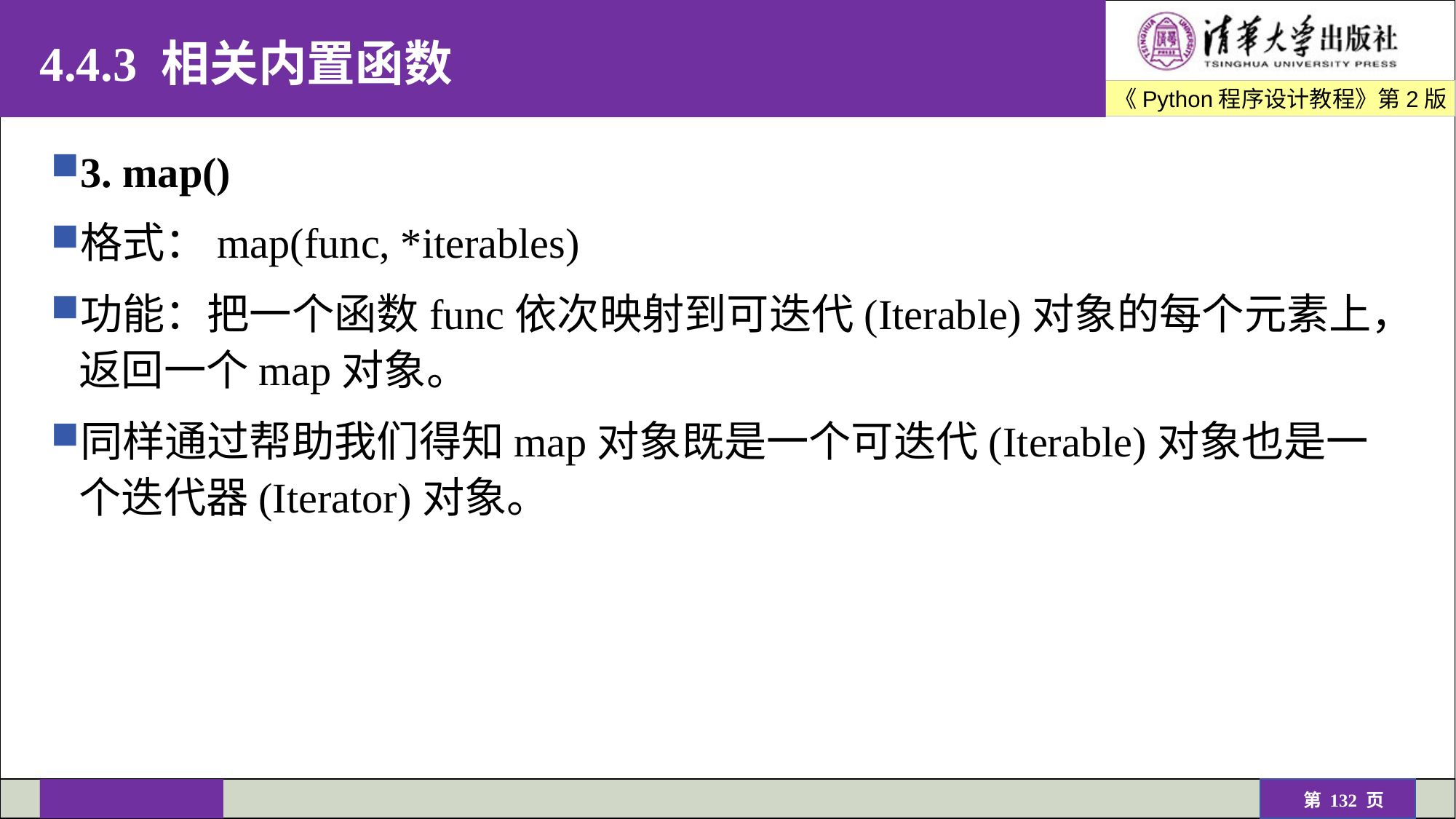

# 4.4.3 相关内置函数
3. map()
格式：map(func, *iterables)
功能：把一个函数func依次映射到可迭代(Iterable)对象的每个元素上，返回一个map对象。
同样通过帮助我们得知map对象既是一个可迭代(Iterable)对象也是一个迭代器(Iterator)对象。